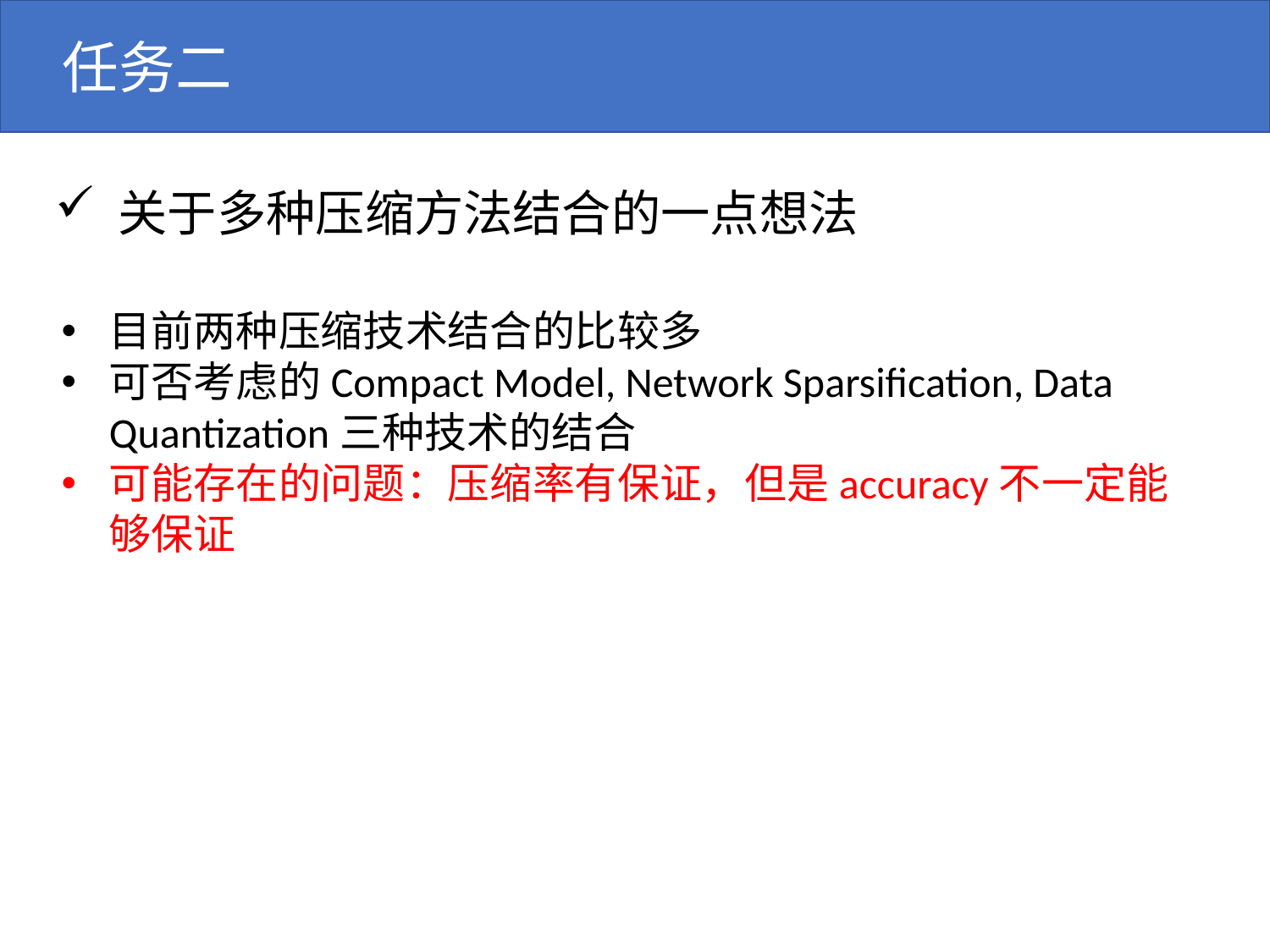

任务二
关于多种压缩方法结合的一点想法
目前两种压缩技术结合的比较多
可否考虑的Compact Model, Network Sparsification, Data Quantization三种技术的结合
可能存在的问题：压缩率有保证，但是accuracy不一定能够保证